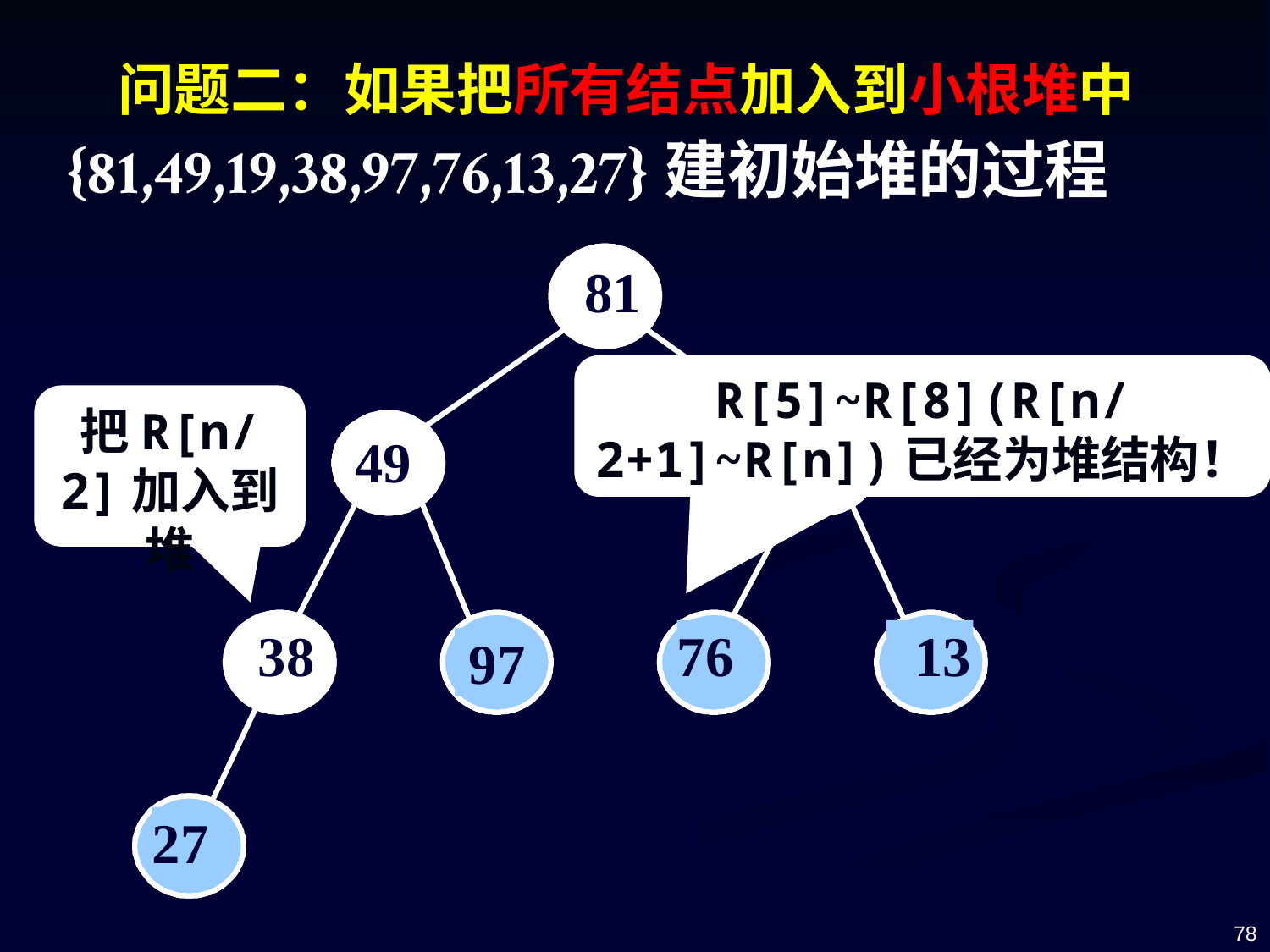

# 问题二：如果把所有结点加入到小根堆中
{81,49,19,38,97,76,13,27}建初始堆的过程

81

R[5]~R[8](R[n/2+1]~R[n])已经为堆结构！
把R[n/2]加入到堆

49

19

38

 97

76

  13

27
78